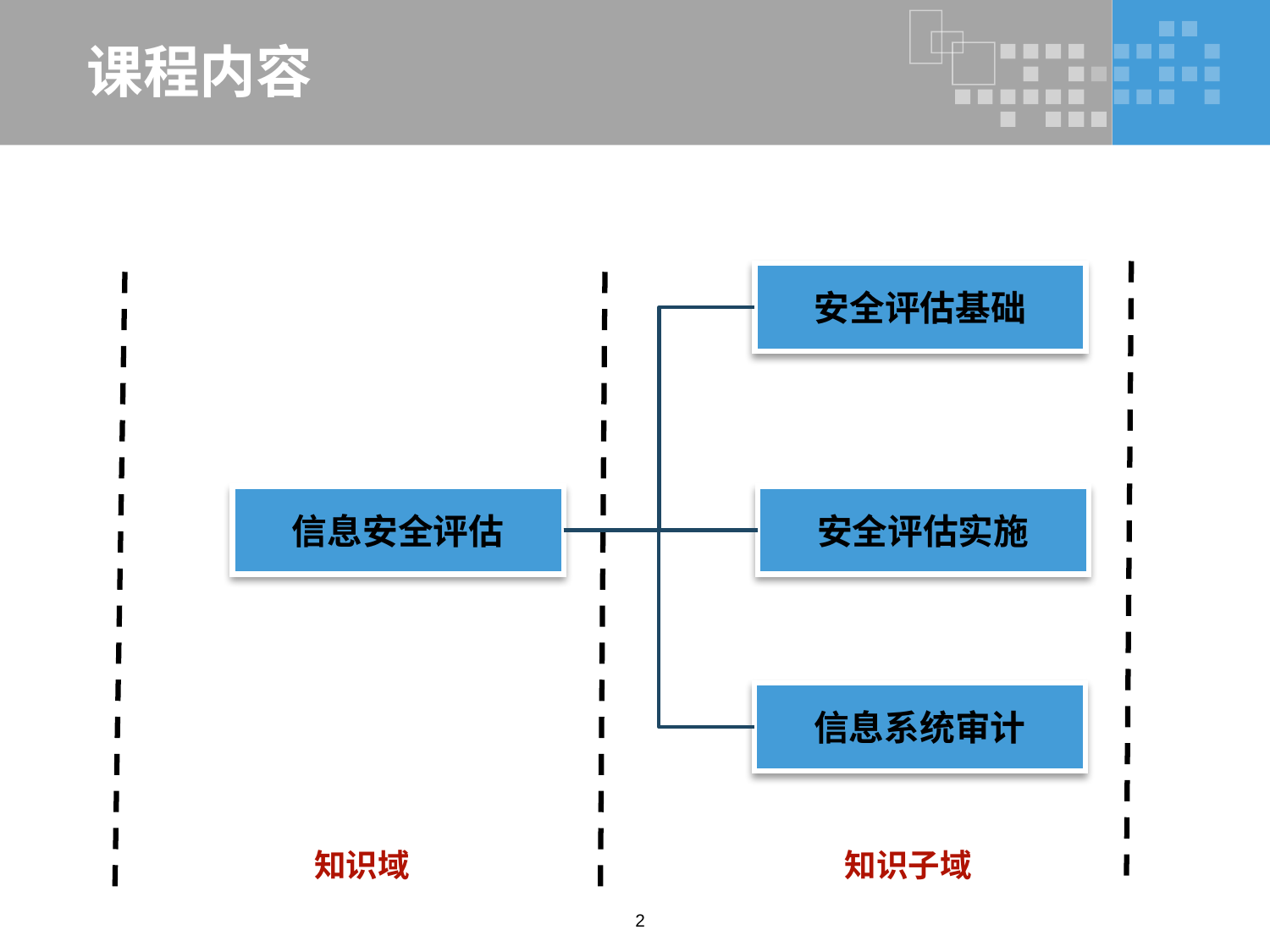

# 课程内容

安全评估基础

安全评估实施
信息安全评估

信息系统审计
知识域
知识子域
2